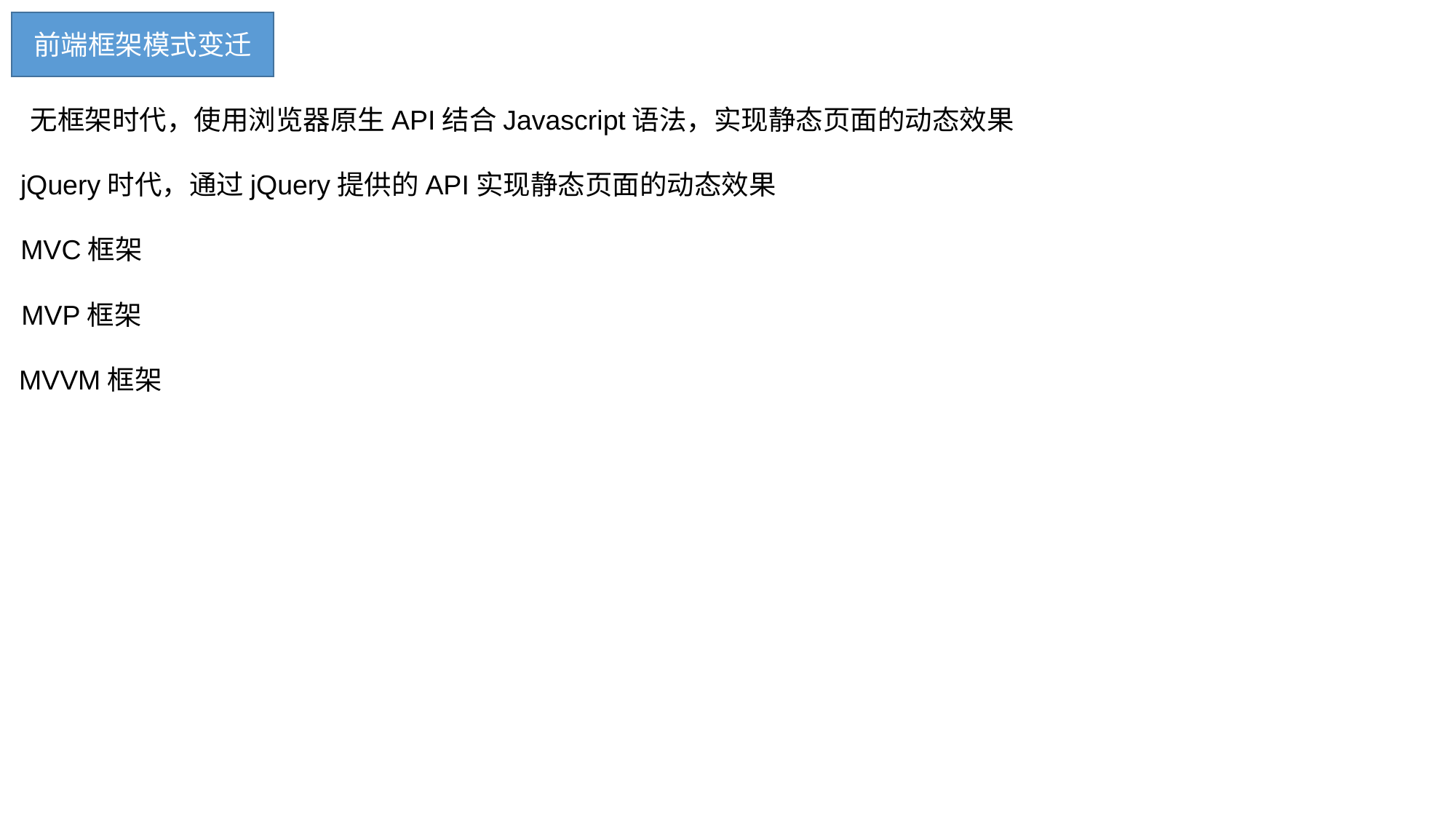

前端框架模式变迁
无框架时代，使用浏览器原生API结合Javascript语法，实现静态页面的动态效果
jQuery时代，通过jQuery提供的API实现静态页面的动态效果
MVC框架
MVP框架
MVVM框架